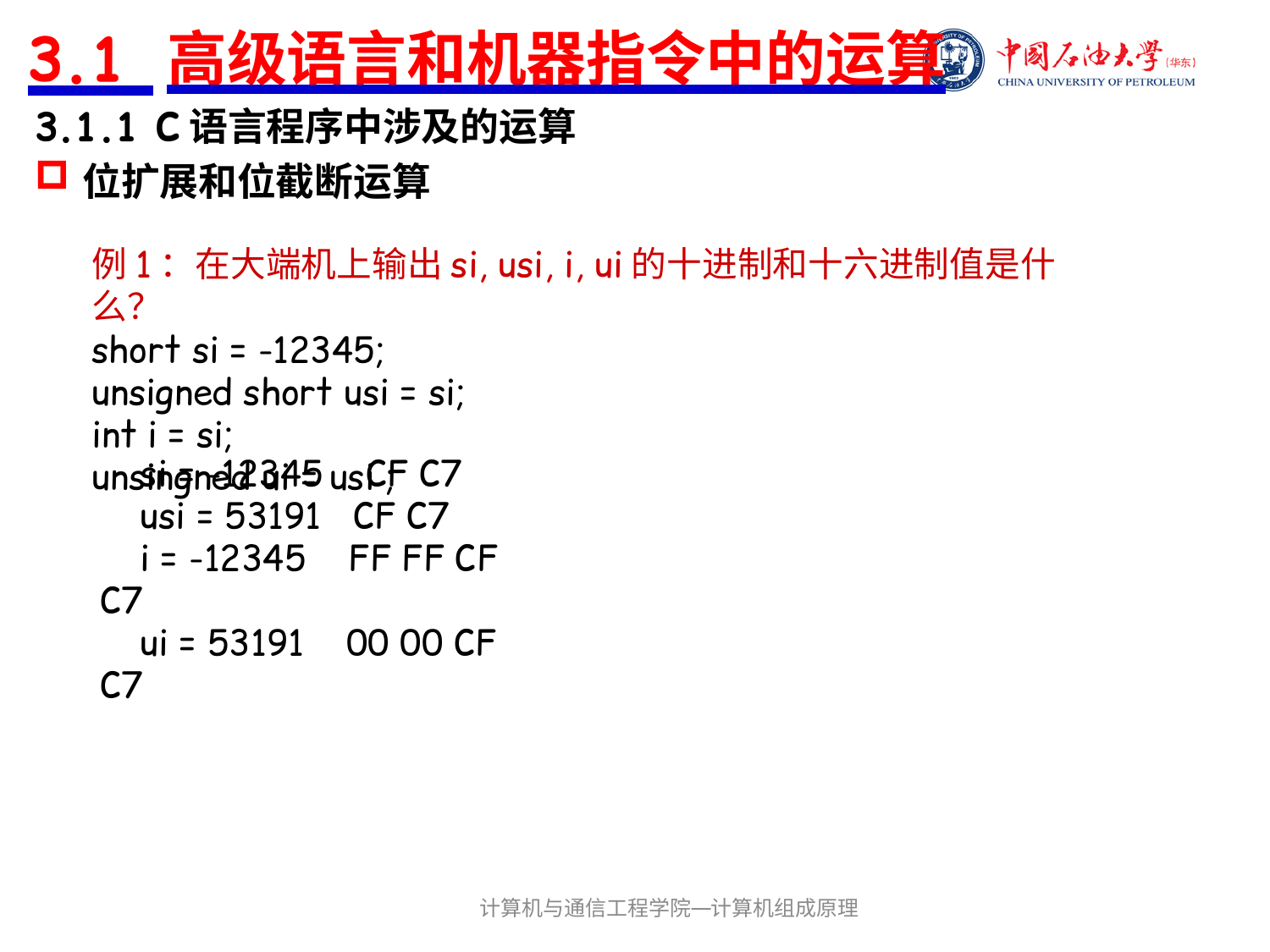

# 3.1 高级语言和机器指令中的运算
3.1.1 C语言程序中涉及的运算
位扩展和位截断运算
例1：在大端机上输出si, usi, i, ui的十进制和十六进制值是什么？
short si = -12345;
unsigned short usi = si;
int i = si;
unsingned ui = usi ;
si = -12345    CF C7
usi = 53191   CF C7
i = -12345    FF FF CF C7
ui = 53191    00 00 CF C7

计算机与通信工程学院—计算机组成原理
15